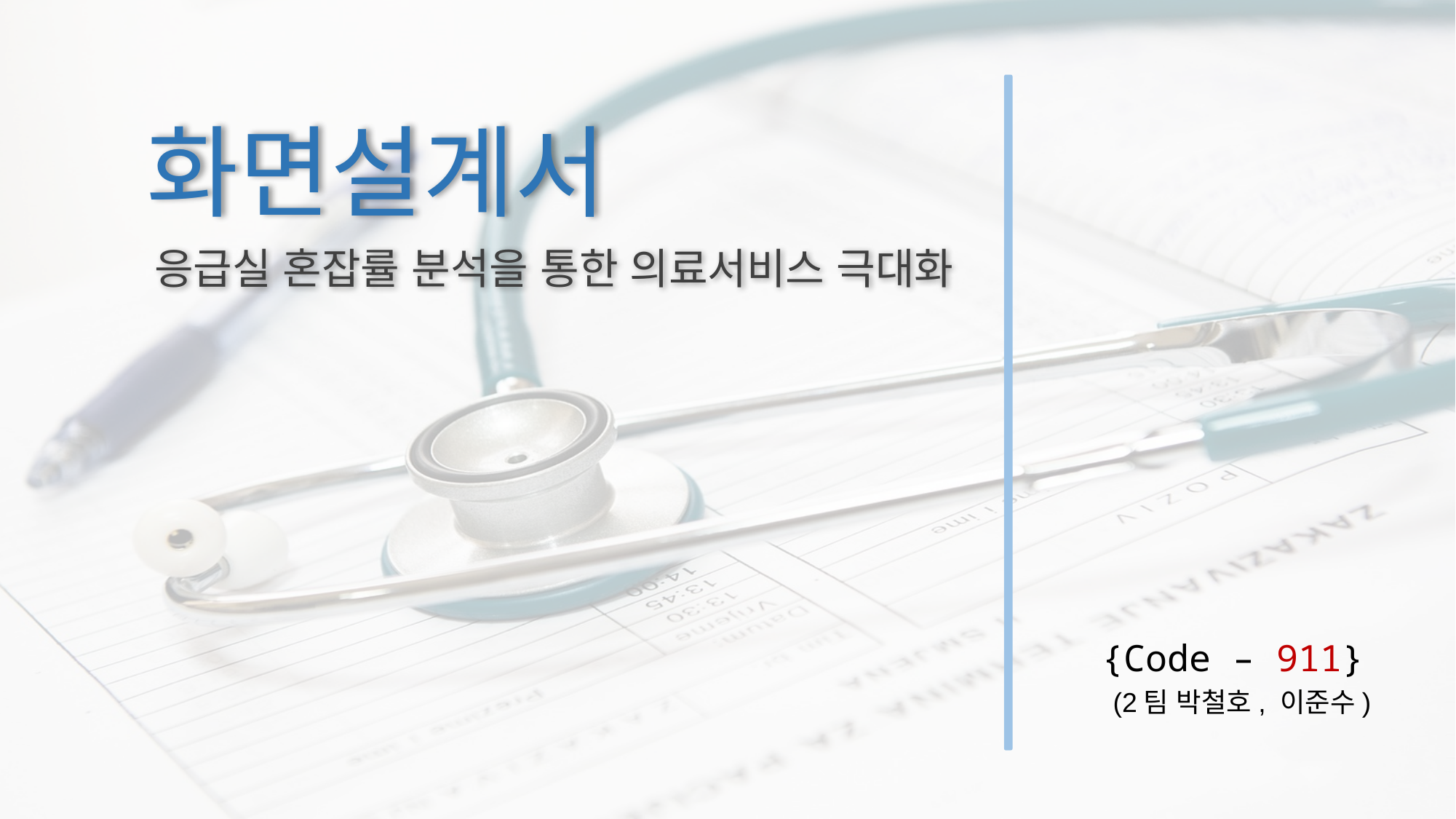

화면설계서
응급실 혼잡률 분석을 통한 의료서비스 극대화
{Code – 911}
(2팀 박철호, 이준수)